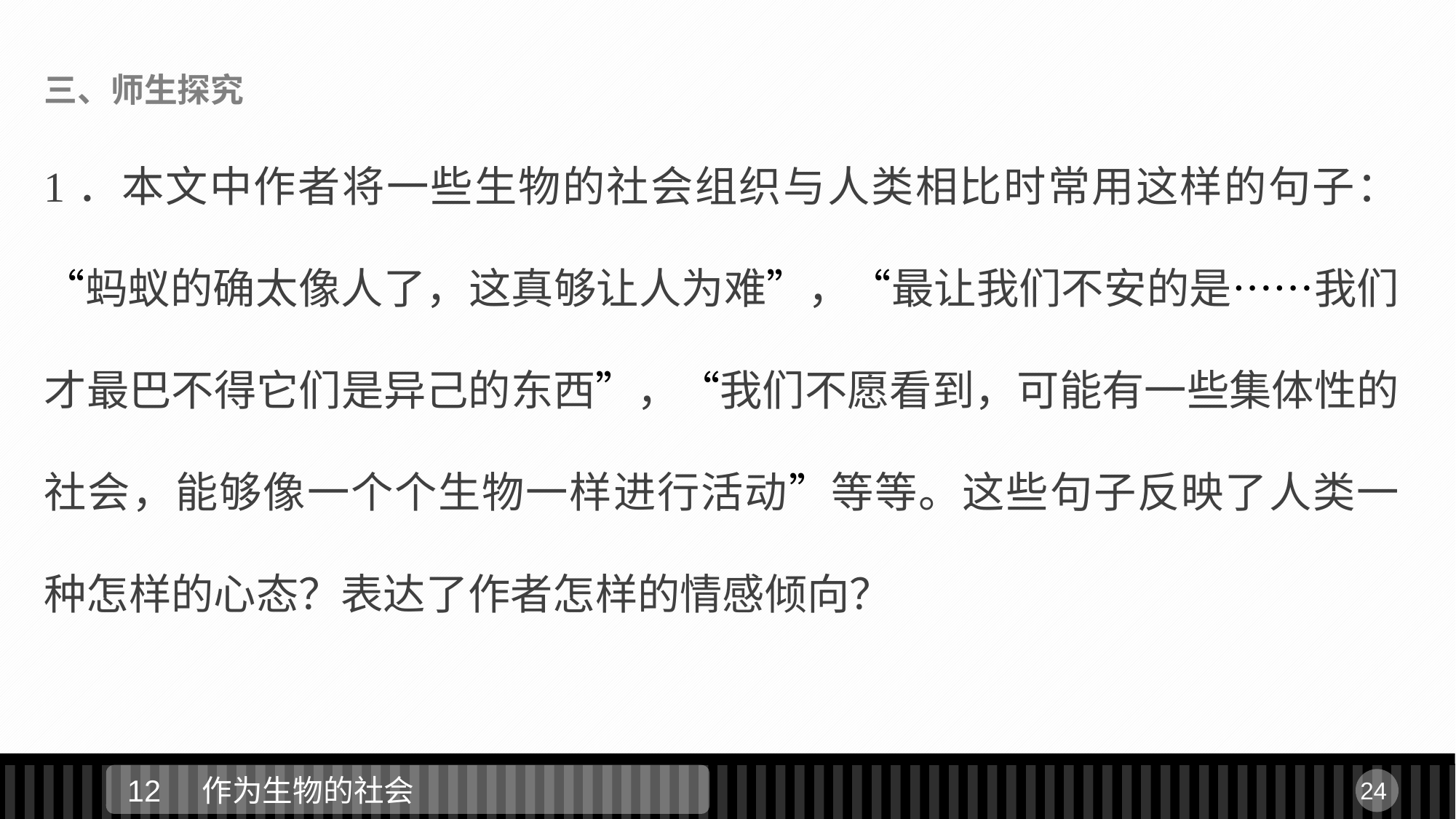

三、师生探究
1．本文中作者将一些生物的社会组织与人类相比时常用这样的句子：“蚂蚁的确太像人了，这真够让人为难”，“最让我们不安的是……我们才最巴不得它们是异己的东西”，“我们不愿看到，可能有一些集体性的社会，能够像一个个生物一样进行活动”等等。这些句子反映了人类一种怎样的心态？表达了作者怎样的情感倾向？